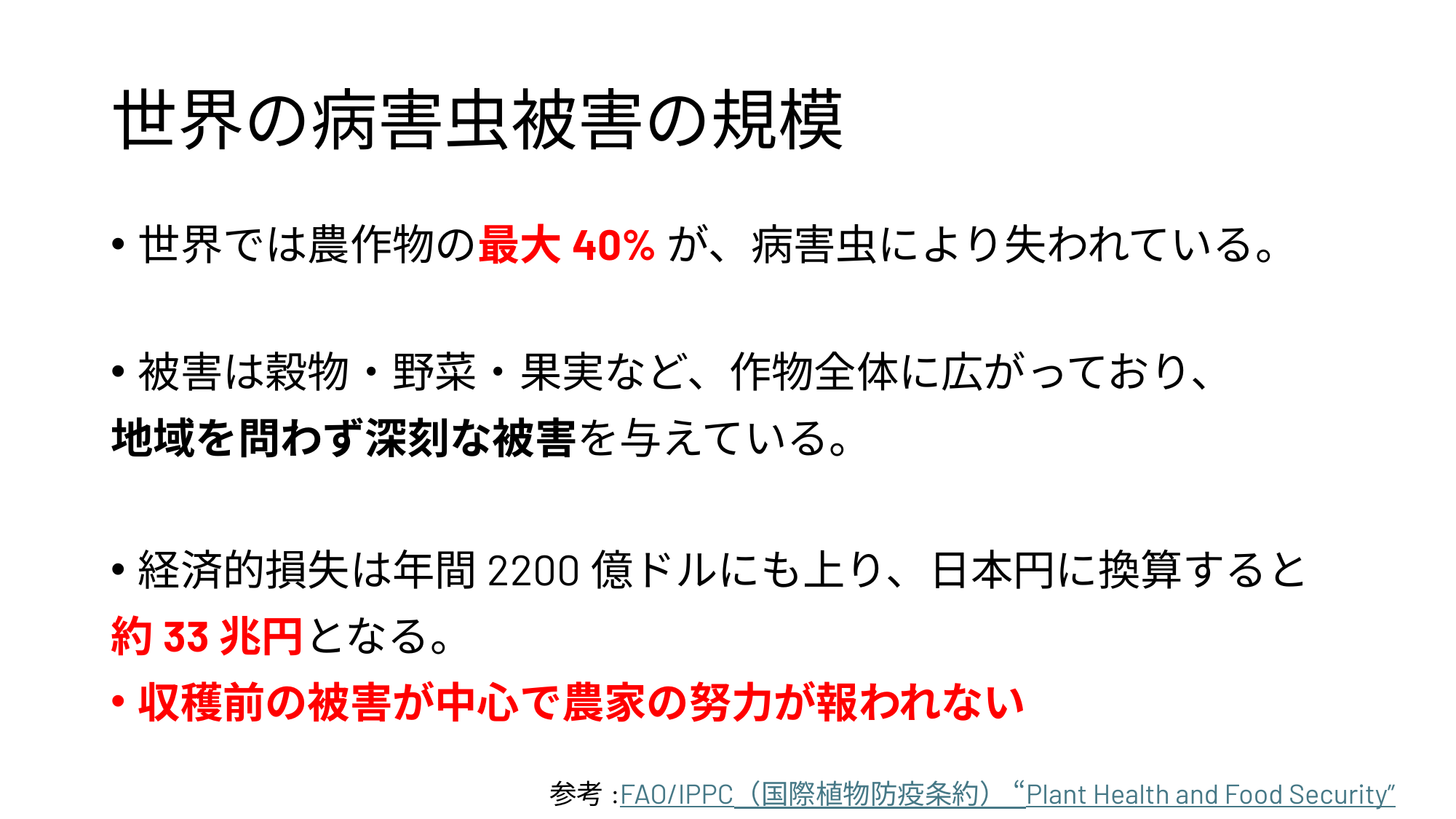

# 世界の病害虫被害の規模
世界では農作物の最大40%が、病害虫により失われている。

被害は穀物・野菜・果実など、作物全体に広がっており、
地域を問わず深刻な被害を与えている。

経済的損失は年間2200億ドルにも上り、日本円に換算すると
約33兆円となる。
収穫前の被害が中心で農家の努力が報われない
参考:FAO/IPPC（国際植物防疫条約） “Plant Health and Food Security”